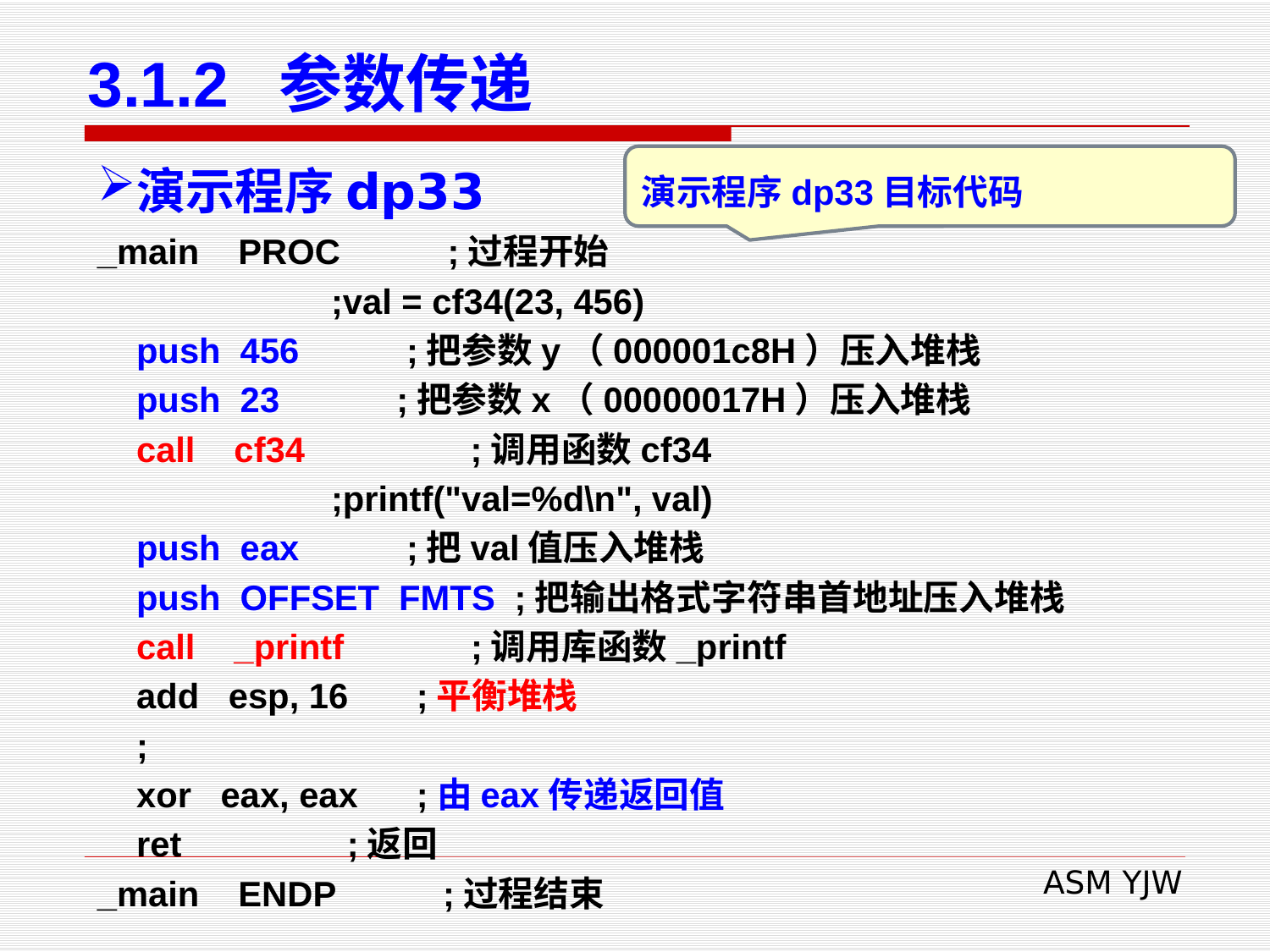

# 3.1.2  参数传递
演示程序dp33目标代码
演示程序dp33
_main    PROC           ;过程开始
                        ;val = cf34(23, 456)
    push  456           ;把参数y（000001c8H）压入堆栈
    push  23            ;把参数x（00000017H）压入堆栈
    call    cf34                 ;调用函数cf34
                        ;printf("val=%d\n", val)
    push  eax           ;把val值压入堆栈
    push  OFFSET  FMTS  ;把输出格式字符串首地址压入堆栈
    call    _printf             ;调用库函数_printf
    add   esp, 16       ;平衡堆栈
    ;
    xor   eax, eax      ;由eax传递返回值
    ret                 ;返回
_main    ENDP           ;过程结束